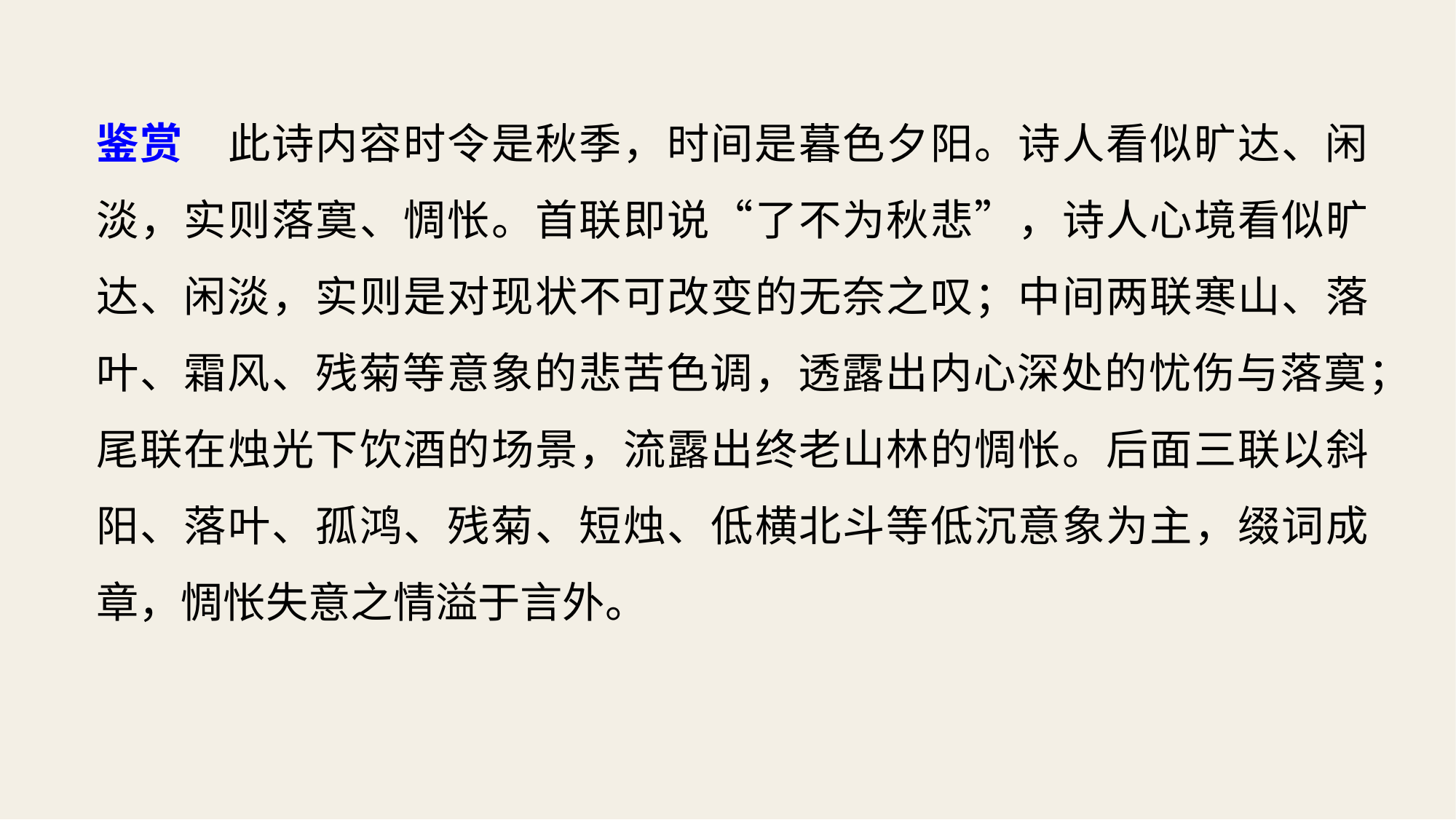

鉴赏　此诗内容时令是秋季，时间是暮色夕阳。诗人看似旷达、闲淡，实则落寞、惆怅。首联即说“了不为秋悲”，诗人心境看似旷达、闲淡，实则是对现状不可改变的无奈之叹；中间两联寒山、落叶、霜风、残菊等意象的悲苦色调，透露出内心深处的忧伤与落寞；尾联在烛光下饮酒的场景，流露出终老山林的惆怅。后面三联以斜阳、落叶、孤鸿、残菊、短烛、低横北斗等低沉意象为主，缀词成章，惆怅失意之情溢于言外。